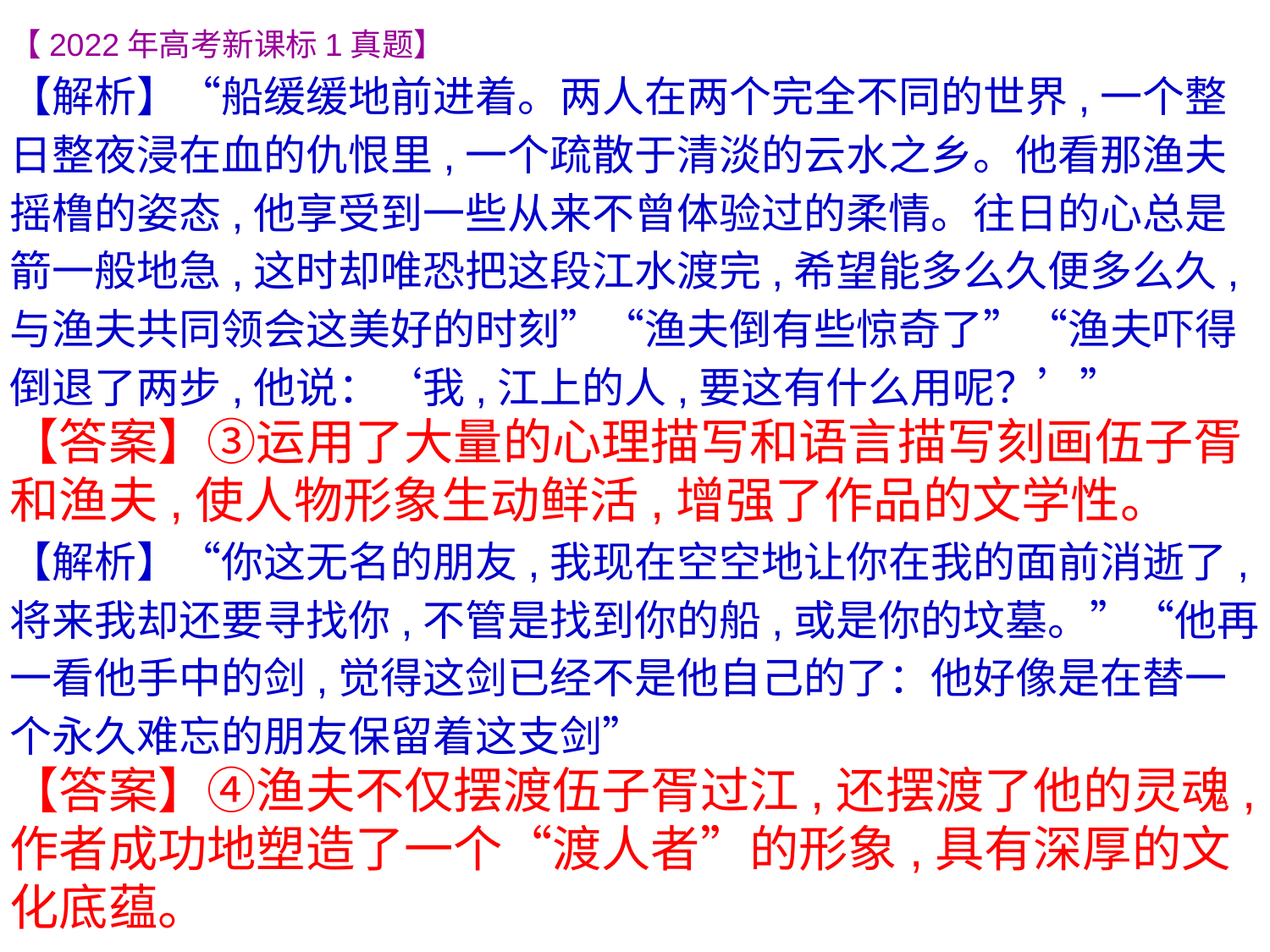

【2022年高考新课标1真题】
【解析】“船缓缓地前进着。两人在两个完全不同的世界,一个整日整夜浸在血的仇恨里,一个疏散于清淡的云水之乡。他看那渔夫摇橹的姿态,他享受到一些从来不曾体验过的柔情。往日的心总是箭一般地急,这时却唯恐把这段江水渡完,希望能多么久便多么久,与渔夫共同领会这美好的时刻”“渔夫倒有些惊奇了”“渔夫吓得倒退了两步,他说：‘我,江上的人,要这有什么用呢？’”
【答案】③运用了大量的心理描写和语言描写刻画伍子胥和渔夫,使人物形象生动鲜活,增强了作品的文学性。
【解析】“你这无名的朋友,我现在空空地让你在我的面前消逝了,将来我却还要寻找你,不管是找到你的船,或是你的坟墓。”“他再一看他手中的剑,觉得这剑已经不是他自己的了：他好像是在替一个永久难忘的朋友保留着这支剑”
【答案】④渔夫不仅摆渡伍子胥过江,还摆渡了他的灵魂,作者成功地塑造了一个“渡人者”的形象,具有深厚的文化底蕴。